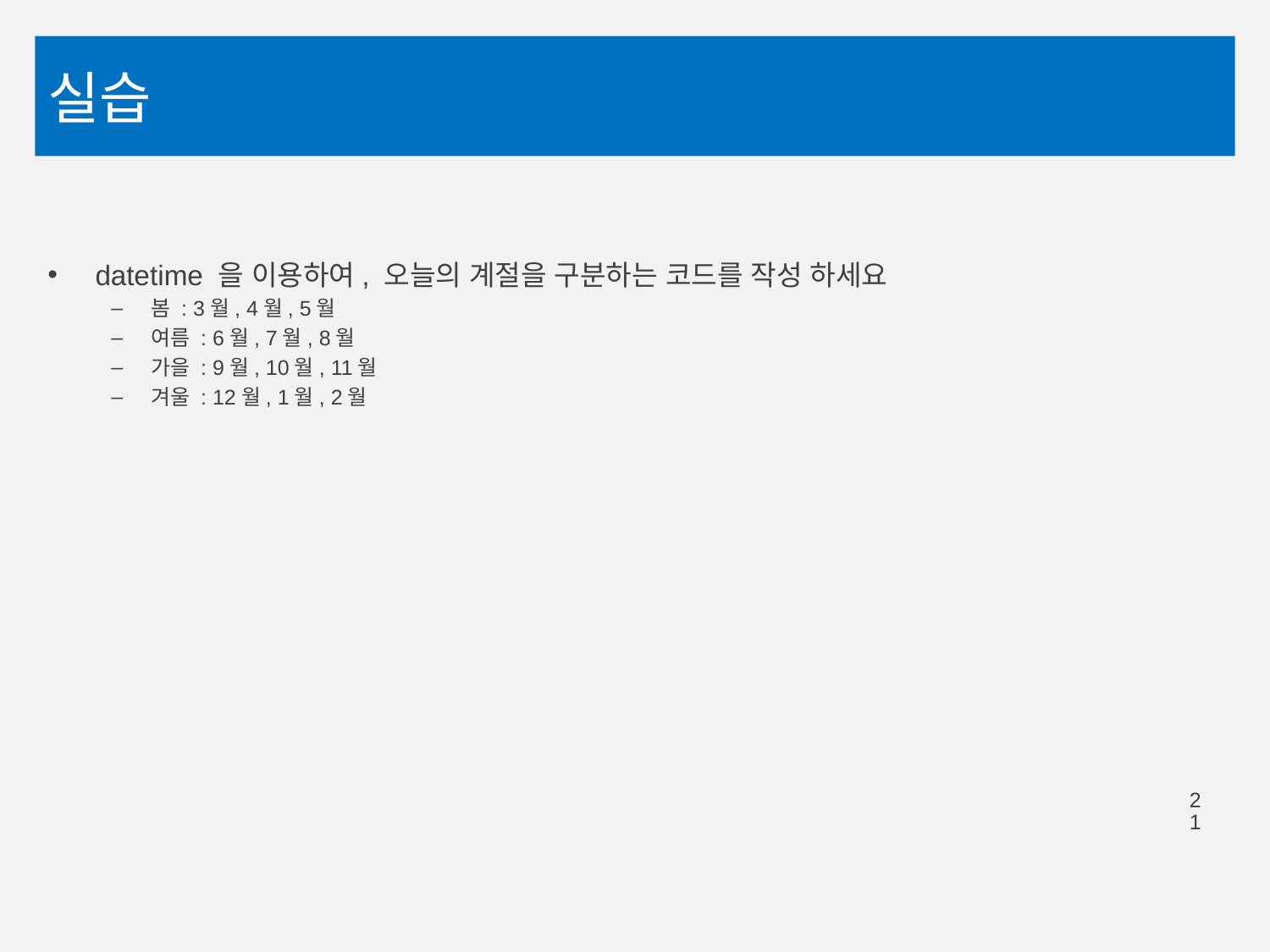

# 실습
datetime 을 이용하여, 오늘의 계절을 구분하는 코드를 작성 하세요
봄 : 3월, 4월, 5월
여름 : 6월, 7월, 8월
가을 : 9월, 10월, 11월
겨울 : 12월, 1월, 2월
21